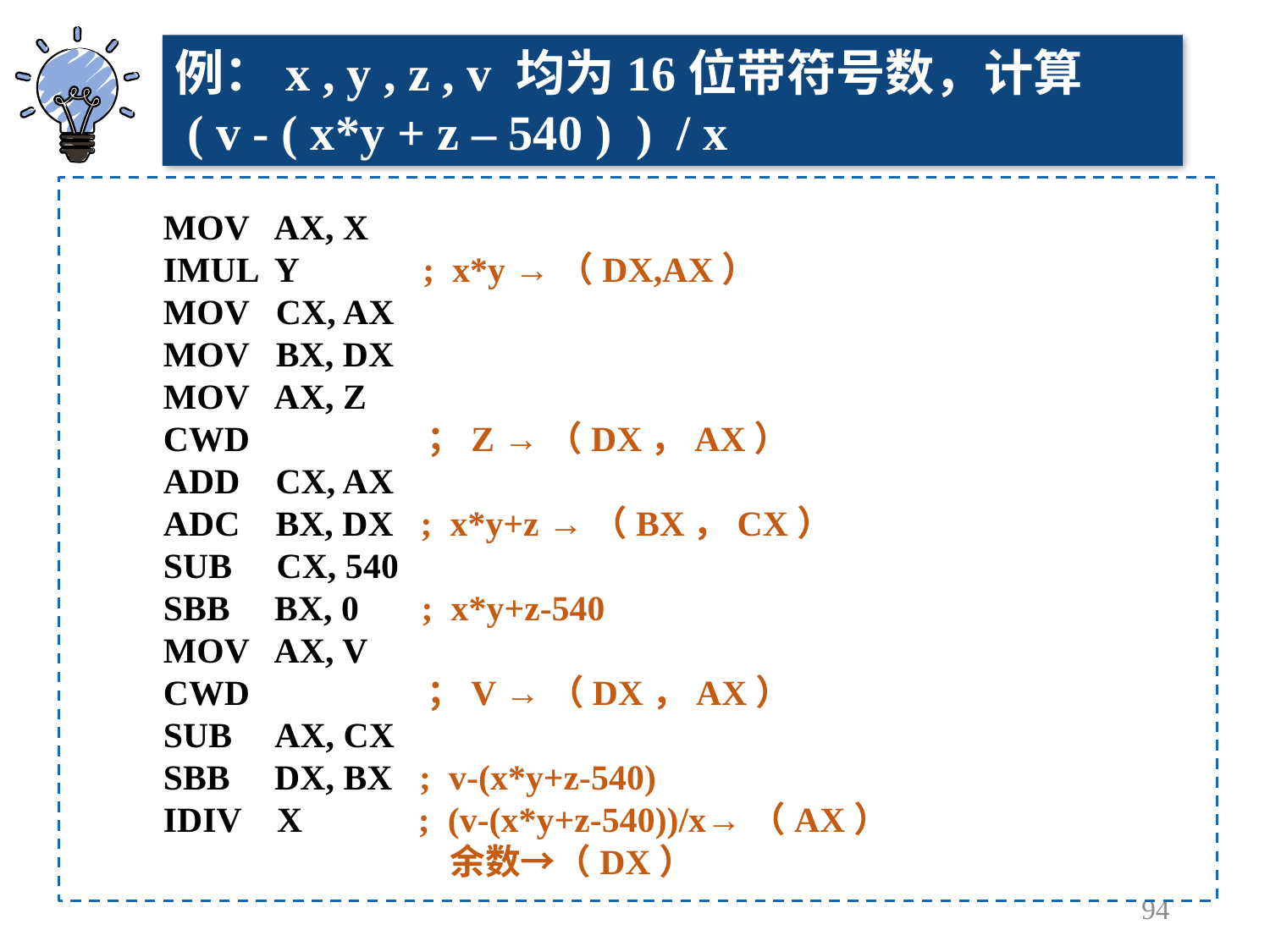

例：x , y , z , v 均为16位带符号数，计算
 ( v - ( x*y + z – 540 )  )  / x

MOV   AX, X
IMUL  Y              ;  x*y →（DX,AX）
MOV   CX, AX
MOV   BX, DX
MOV   AX, Z
CWD                   ；Z →（DX，AX）
ADD    CX, AX
ADC    BX, DX   ;  x*y+z →（BX，CX）
SUB     CX, 540
SBB     BX, 0       ;  x*y+z-540
MOV   AX, V
CWD                   ；V →（DX，AX）
SUB     AX, CX
SBB     DX, BX   ;  v-(x*y+z-540)
IDIV    X             ;  (v-(x*y+z-540))/x→（AX）
		   余数→（DX）
94